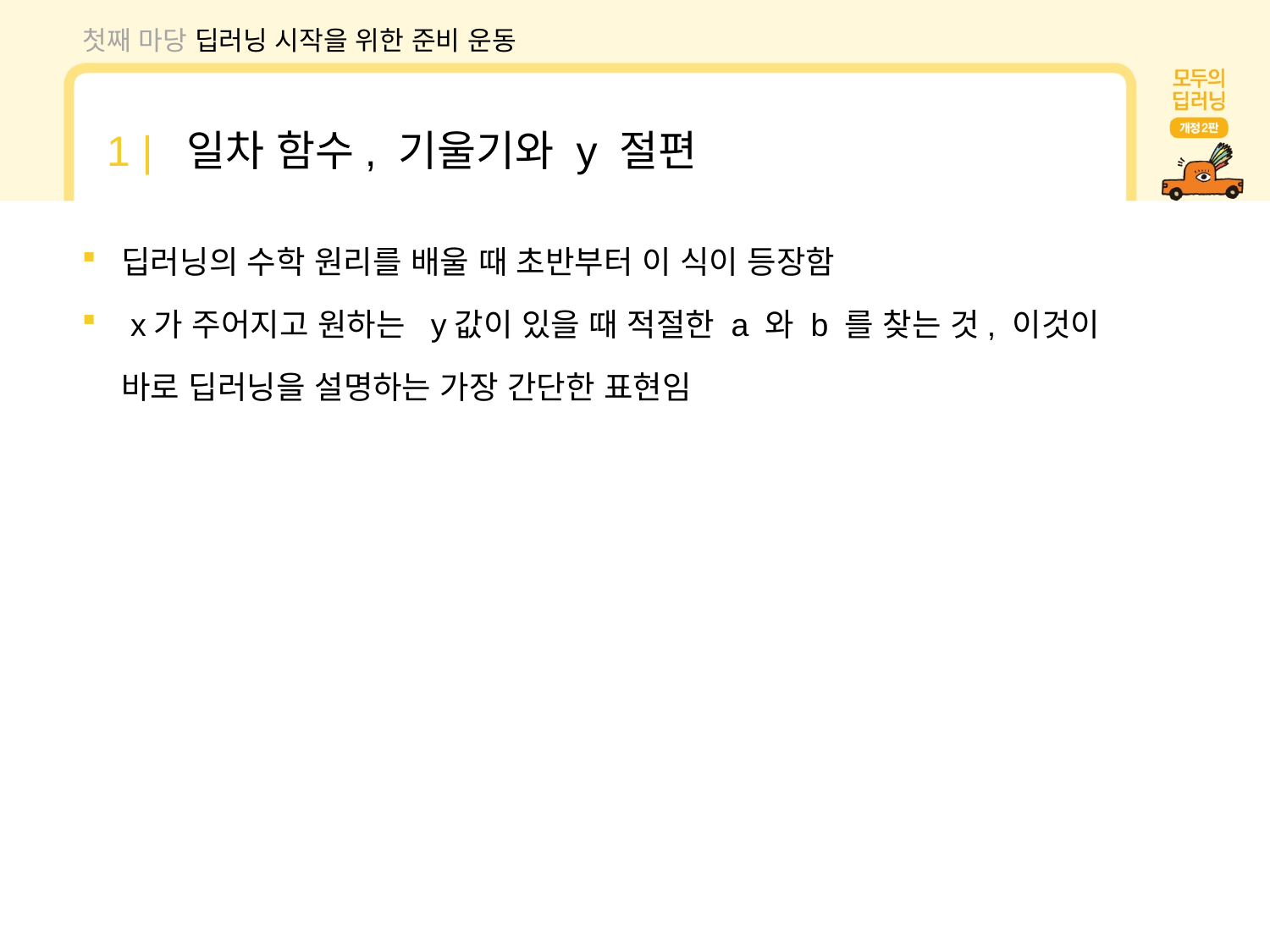

첫째 마당 딥러닝 시작을 위한 준비 운동
1 |  일차 함수, 기울기와 y 절편
딥러닝의 수학 원리를 배울 때 초반부터 이 식이 등장함
 x가 주어지고 원하는  y값이 있을 때 적절한 a 와 b 를 찾는 것, 이것이 바로 딥러닝을 설명하는 가장 간단한 표현임